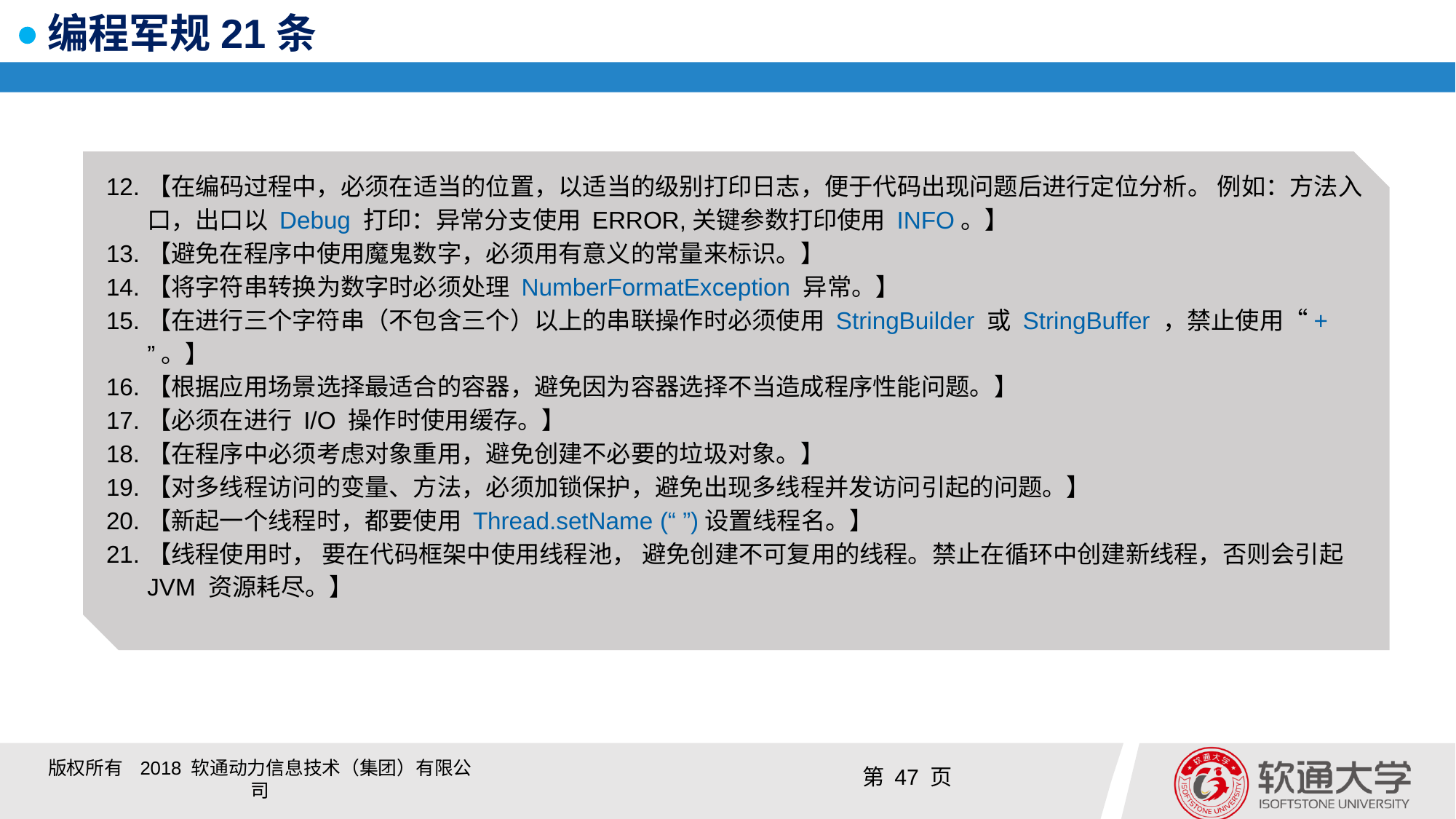

# 编程军规21条
【在编码过程中，必须在适当的位置，以适当的级别打印日志，便于代码出现问题后进行定位分析。 例如：方法入口，出口以 Debug 打印：异常分支使用 ERROR,关键参数打印使用 INFO。】
【避免在程序中使用魔鬼数字，必须用有意义的常量来标识。】
【将字符串转换为数字时必须处理 NumberFormatException 异常。】
【在进行三个字符串（不包含三个）以上的串联操作时必须使用 StringBuilder 或 StringBuffer ，禁止使用“+ ”。】
【根据应用场景选择最适合的容器，避免因为容器选择不当造成程序性能问题。】
【必须在进行 I/O 操作时使用缓存。】
【在程序中必须考虑对象重用，避免创建不必要的垃圾对象。】
【对多线程访问的变量、方法，必须加锁保护，避免出现多线程并发访问引起的问题。】
【新起一个线程时，都要使用 Thread.setName (“ ”)设置线程名。】
【线程使用时， 要在代码框架中使用线程池， 避免创建不可复用的线程。禁止在循环中创建新线程，否则会引起	JVM 资源耗尽。】